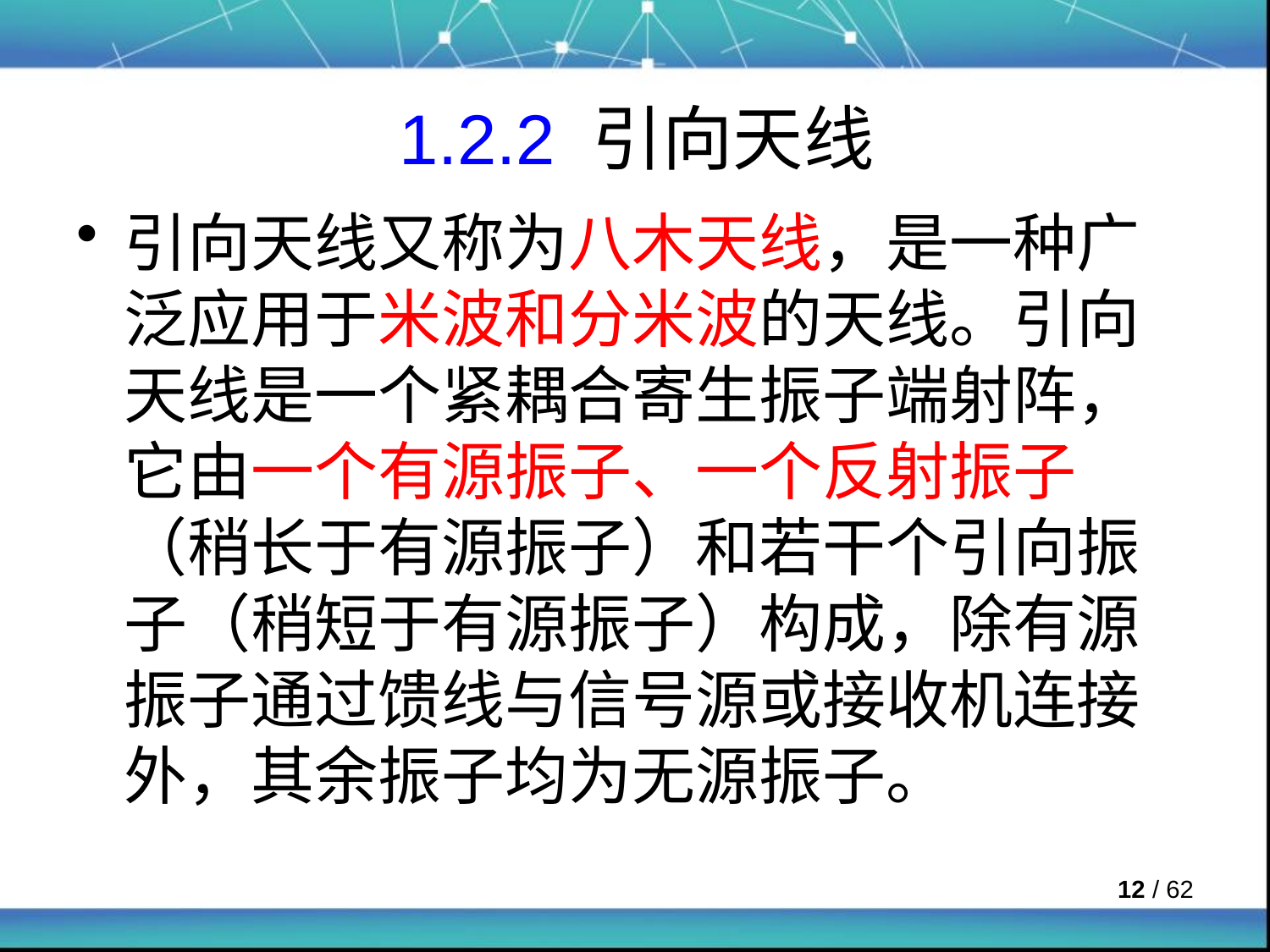

# 1.2.2 引向天线
引向天线又称为八木天线，是一种广泛应用于米波和分米波的天线。引向天线是一个紧耦合寄生振子端射阵，它由一个有源振子、一个反射振子（稍长于有源振子）和若干个引向振子（稍短于有源振子）构成，除有源振子通过馈线与信号源或接收机连接外，其余振子均为无源振子。
12 / 62